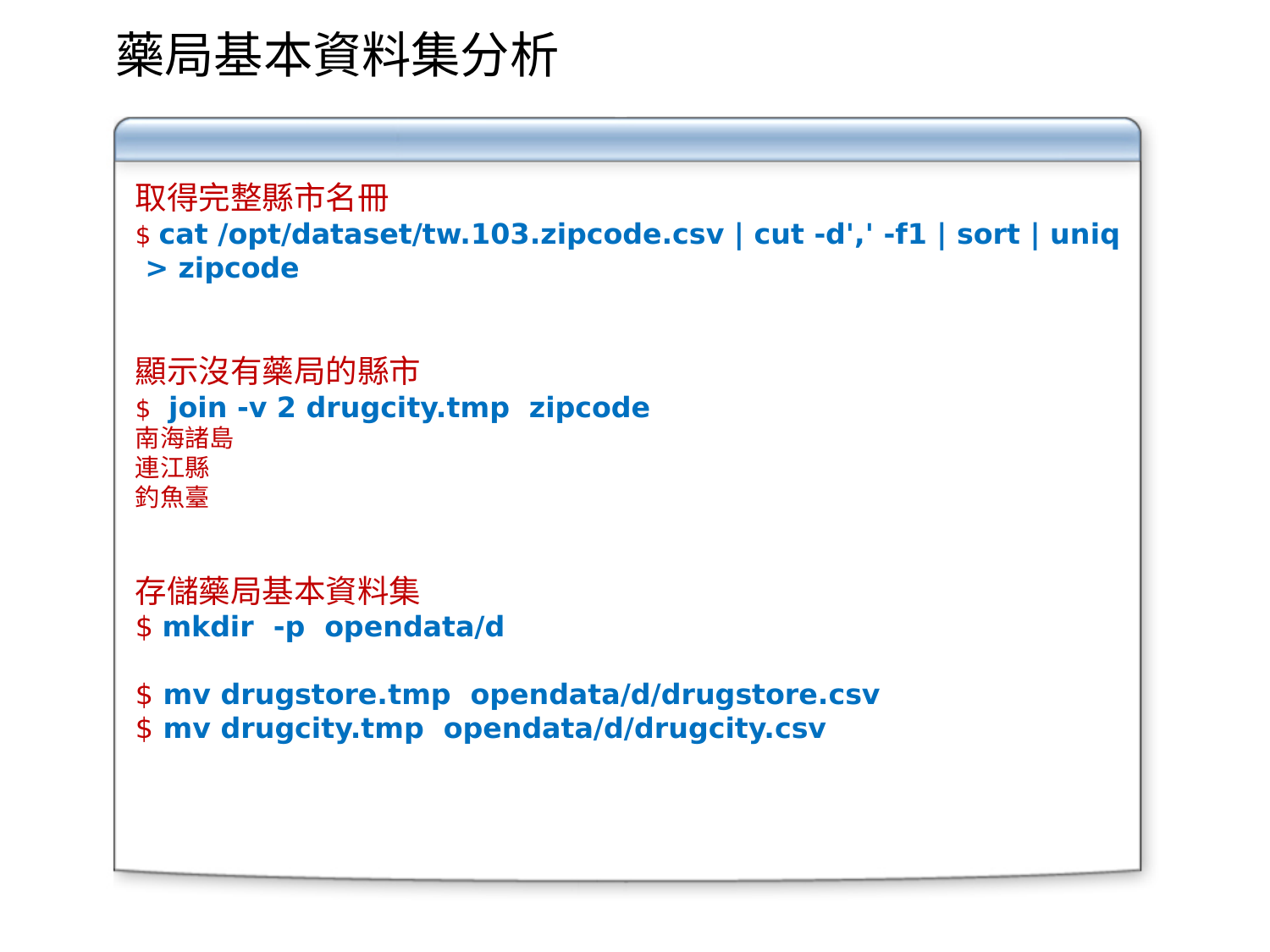

# 藥局基本資料集分析
取得完整縣市名冊
$ cat /opt/dataset/tw.103.zipcode.csv | cut -d',' -f1 | sort | uniq  > zipcode

顯示沒有藥局的縣市
$  join -v 2 drugcity.tmp  zipcode
南海諸島
連江縣
釣魚臺

存儲藥局基本資料集
$ mkdir  -p  opendata/d

$ mv drugstore.tmp  opendata/d/drugstore.csv
$ mv drugcity.tmp  opendata/d/drugcity.csv